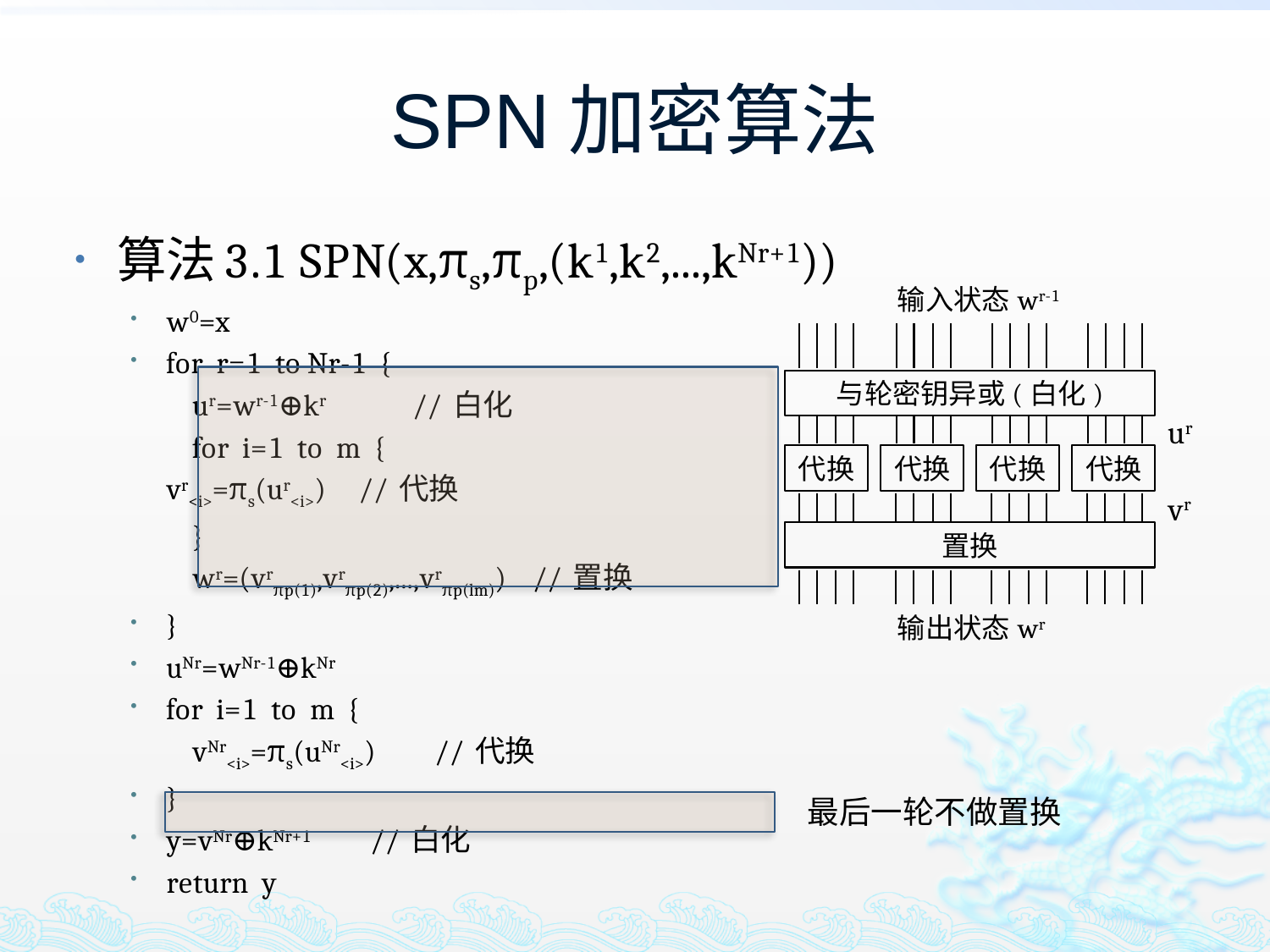

# SPN加密算法
算法3.1 SPN(x,πs,πp,(k1,k2,...,kNr+1))
w0=x
for  r=1  to Nr-1  {
		    ur=wr-1⊕kr              // 白化
		    for  i=1  to  m  {
			vr<i>=πs(ur<i>)     // 代换
		    }
		    wr=(vrπp(1),vrπp(2),...,vrπp(lm))    // 置换
}
uNr=wNr-1⊕kNr
for  i=1  to  m  {
		    vNr<i>=πs(uNr<i>)         // 代换
}
y=vNr⊕kNr+1         // 白化
return  y
输入状态wr-1
与轮密钥异或(白化)
代换
代换
代换
代换
置换
输出状态wr
ur
vr

最后一轮不做置换